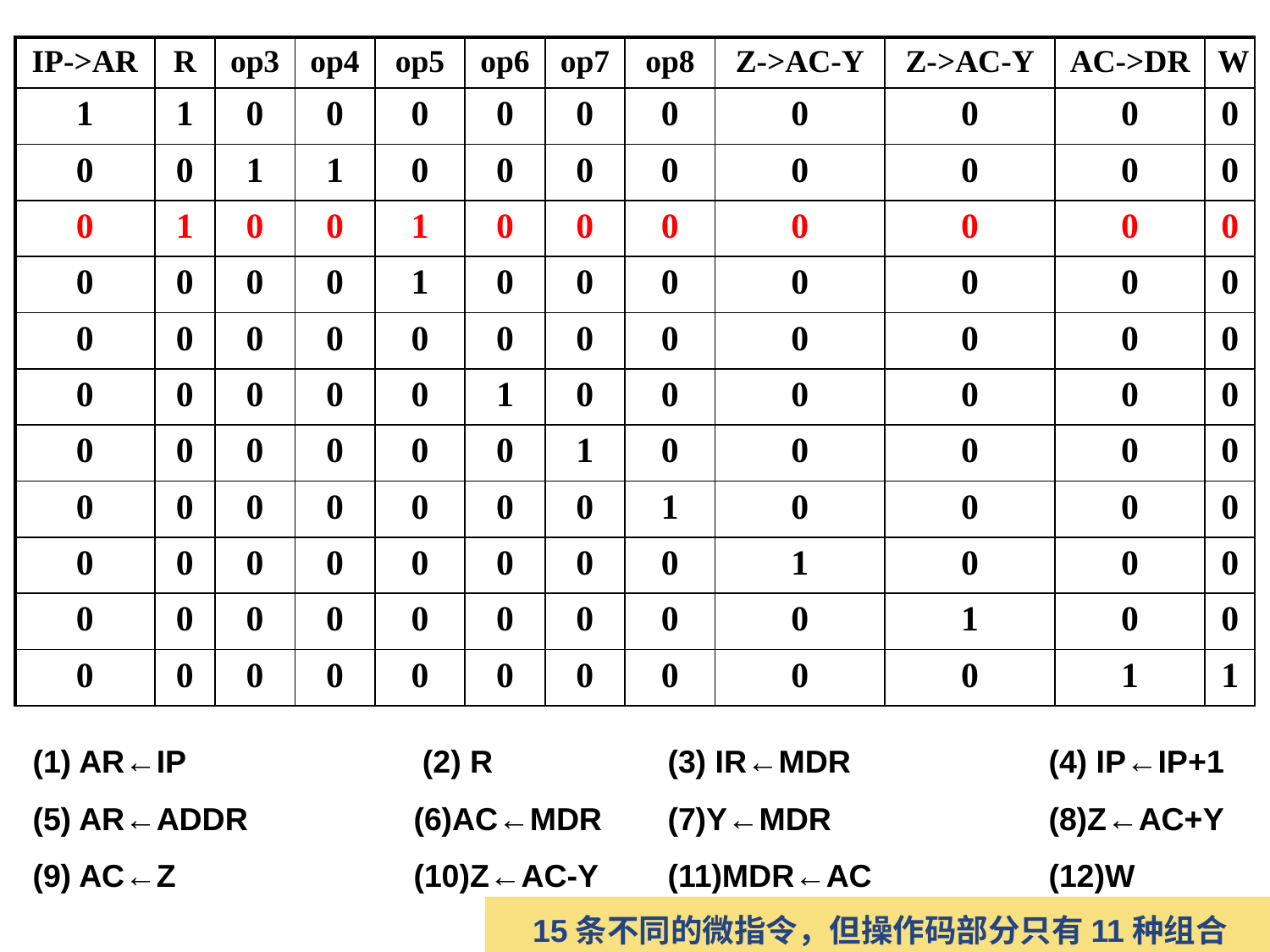

| IP->AR | R | op3 | op4 | op5 | op6 | op7 | op8 | Z->AC-Y | Z->AC-Y | AC->DR | W |
| --- | --- | --- | --- | --- | --- | --- | --- | --- | --- | --- | --- |
| 1 | 1 | 0 | 0 | 0 | 0 | 0 | 0 | 0 | 0 | 0 | 0 |
| 0 | 0 | 1 | 1 | 0 | 0 | 0 | 0 | 0 | 0 | 0 | 0 |
| 0 | 1 | 0 | 0 | 1 | 0 | 0 | 0 | 0 | 0 | 0 | 0 |
| 0 | 0 | 0 | 0 | 1 | 0 | 0 | 0 | 0 | 0 | 0 | 0 |
| 0 | 0 | 0 | 0 | 0 | 0 | 0 | 0 | 0 | 0 | 0 | 0 |
| 0 | 0 | 0 | 0 | 0 | 1 | 0 | 0 | 0 | 0 | 0 | 0 |
| 0 | 0 | 0 | 0 | 0 | 0 | 1 | 0 | 0 | 0 | 0 | 0 |
| 0 | 0 | 0 | 0 | 0 | 0 | 0 | 1 | 0 | 0 | 0 | 0 |
| 0 | 0 | 0 | 0 | 0 | 0 | 0 | 0 | 1 | 0 | 0 | 0 |
| 0 | 0 | 0 | 0 | 0 | 0 | 0 | 0 | 0 | 1 | 0 | 0 |
| 0 | 0 | 0 | 0 | 0 | 0 | 0 | 0 | 0 | 0 | 1 | 1 |
(1) AR←IP		 (2) R		(3) IR←MDR	 	(4) IP←IP+1
(5) AR←ADDR		(6)AC←MDR	(7)Y←MDR		(8)Z←AC+Y
(9) AC←Z		(10)Z←AC-Y	(11)MDR←AC		(12)W
15条不同的微指令，但操作码部分只有11种组合